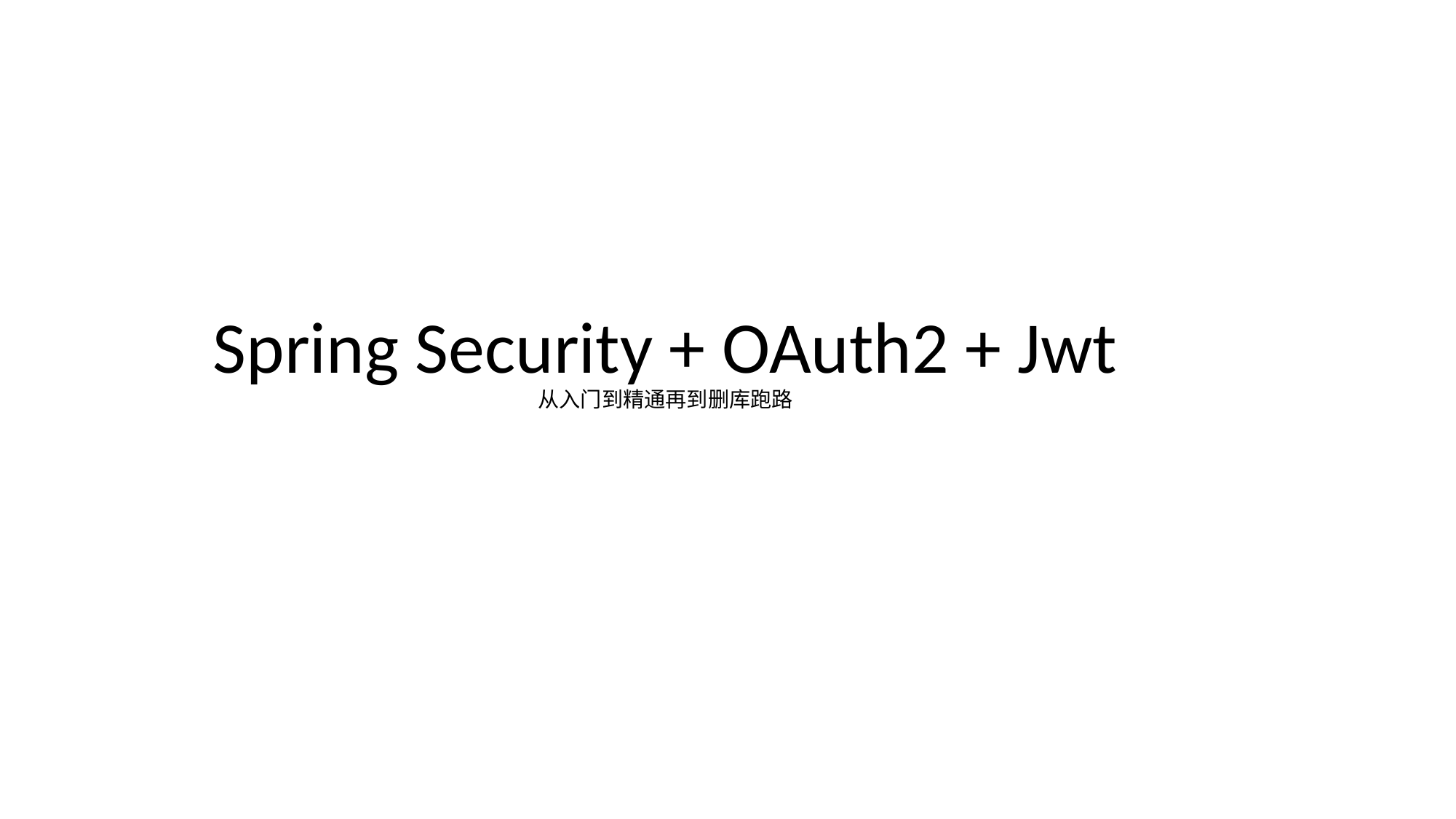

# Spring Security + OAuth2 + Jwt 从入门到精通再到删库跑路